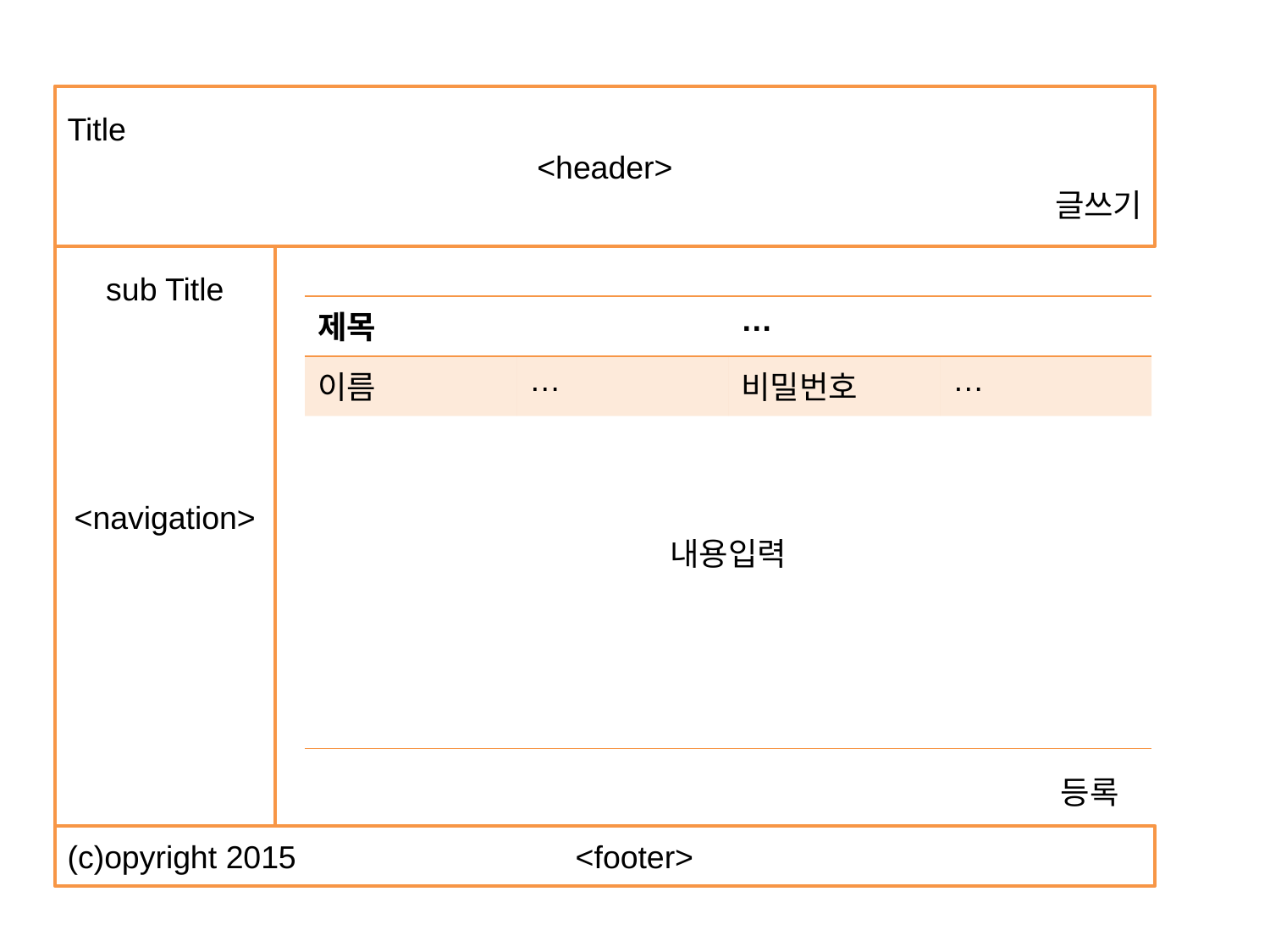

Title
<header>
글쓰기
sub Title

<navigation>

| 제목 |  | … |  |
| --- | --- | --- | --- |
| 이름 | … | 비밀번호 | … |
| 내용입력 |  |  |  |
등록
(c)opyright 2015 			<footer>